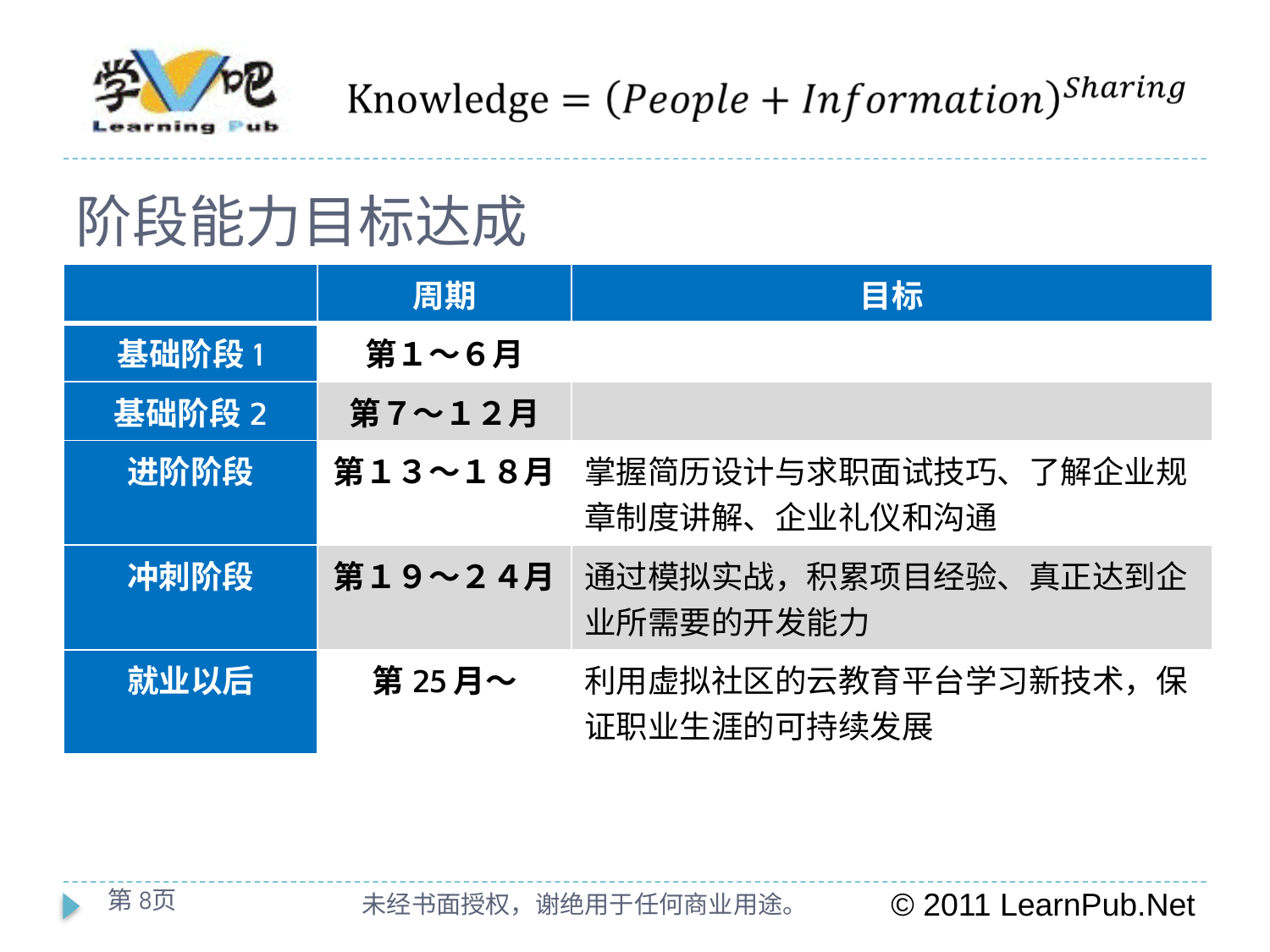

阶段能力目标达成
|  | 周期 | 目标 |
| --- | --- | --- |
| 基础阶段1 | 第１～６月 |  |
| 基础阶段2 | 第７～１２月 |  |
| 进阶阶段 | 第１３～１８月 | 掌握简历设计与求职面试技巧、了解企业规章制度讲解、企业礼仪和沟通 |
| 冲刺阶段 | 第１９～２４月 | 通过模拟实战，积累项目经验、真正达到企业所需要的开发能力 |
| 就业以后 | 第25月～ | 利用虚拟社区的云教育平台学习新技术，保证职业生涯的可持续发展 |
第8页
未经书面授权，谢绝用于任何商业用途。